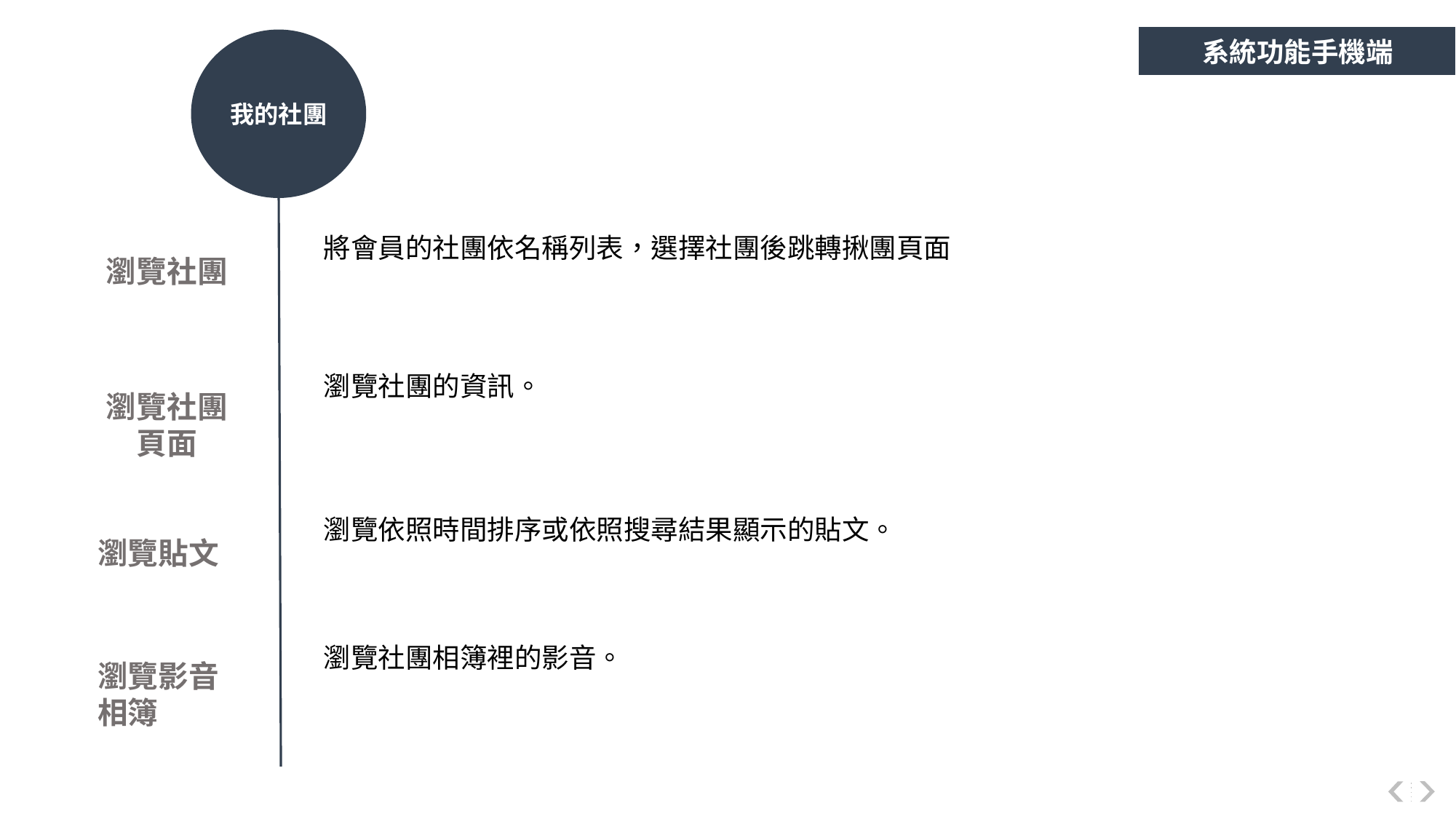

系統功能手機端
我的社團
將會員的社團依名稱列表，選擇社團後跳轉揪團頁面
瀏覽社團
瀏覽社團的資訊。
瀏覽社團頁面

瀏覽依照時間排序或依照搜尋結果顯示的貼文。
瀏覽貼文

瀏覽社團相簿裡的影音。
瀏覽影音相簿